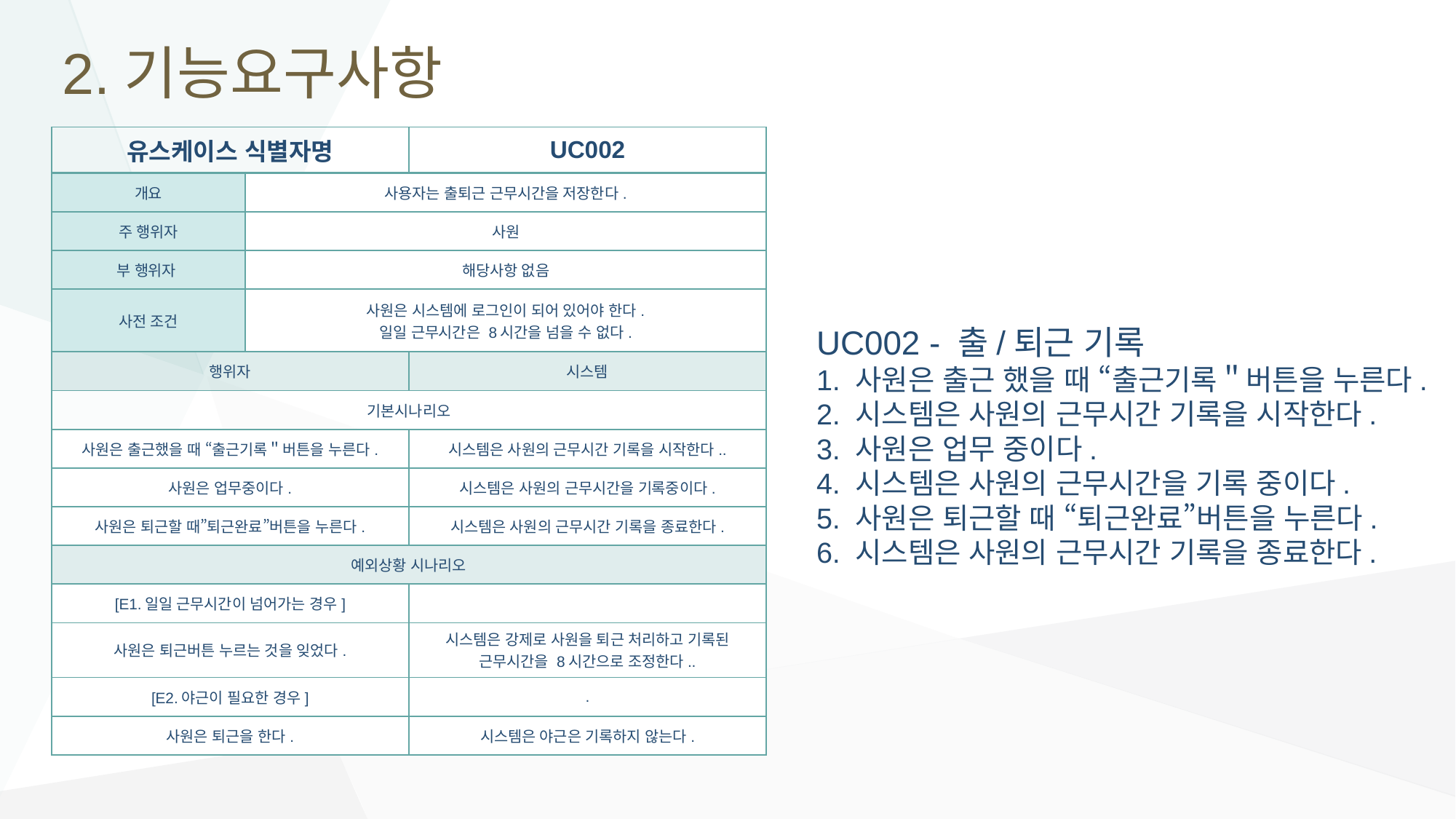

# 2.기능요구사항
| 유스케이스 식별자명 |  | UC002 |
| --- | --- | --- |
| 개요 | 사용자는 출퇴근 근무시간을 저장한다. | 사원은 사원번호와 비밀번호를 입력해 시스템에 로그인한다. |
| 주 행위자 | 사원 | 평사원 |
| 부 행위자 | 해당사항 없음 | 해당사항없음 |
| 사전 조건 | 사원은 시스템에 로그인이 되어 있어야 한다. 일일 근무시간은 8시간을 넘을 수 없다. | 사원은 시스템에 등록되어 있어야 한다. |
| 행위자 |  | 시스템 |
| 기본시나리오 |  |  |
| 사원은 출근했을 때 “출근기록＂버튼을 누른다. |  | 시스템은 사원의 근무시간 기록을 시작한다.. |
| 사원은 업무중이다. |  | 시스템은 사원의 근무시간을 기록중이다. |
| 사원은 퇴근할 때”퇴근완료”버튼을 누른다. |  | 시스템은 사원의 근무시간 기록을 종료한다. |
| 예외상황 시나리오 |  |  |
| [E1.일일 근무시간이 넘어가는 경우] |  |  |
| 사원은 퇴근버튼 누르는 것을 잊었다. |  | 시스템은 강제로 사원을 퇴근 처리하고 기록된 근무시간을 8시간으로 조정한다.. |
| [E2.야근이 필요한 경우] |  | . |
| 사원은 퇴근을 한다. |  | 시스템은 야근은 기록하지 않는다. |
UC002 - 출/퇴근 기록
1. 사원은 출근 했을 때 “출근기록＂버튼을 누른다.
2. 시스템은 사원의 근무시간 기록을 시작한다.
3. 사원은 업무 중이다.
4. 시스템은 사원의 근무시간을 기록 중이다.
5. 사원은 퇴근할 때 “퇴근완료”버튼을 누른다.
6. 시스템은 사원의 근무시간 기록을 종료한다.